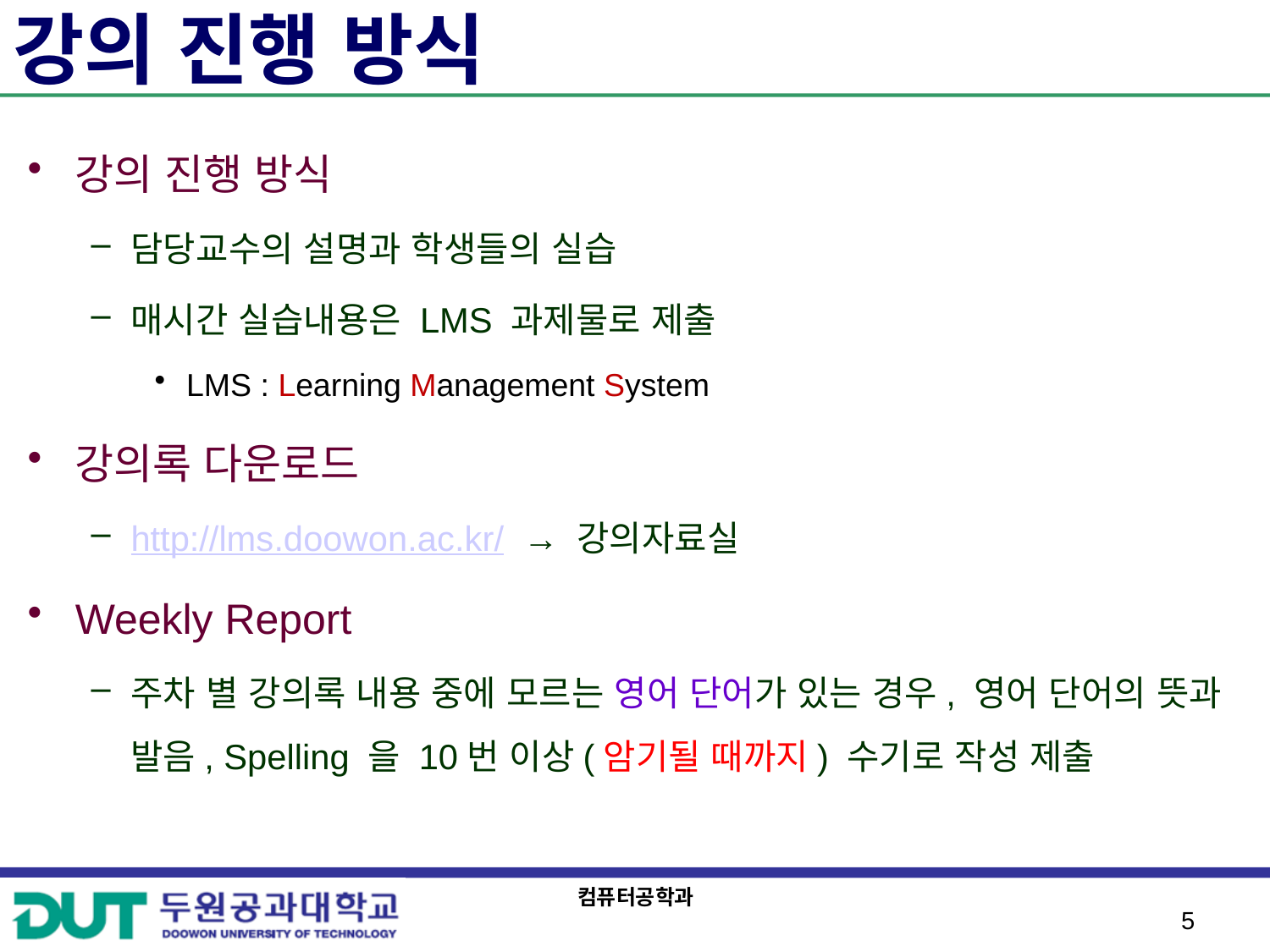

# 강의 진행 방식
강의 진행 방식
담당교수의 설명과 학생들의 실습
매시간 실습내용은 LMS 과제물로 제출
LMS : Learning Management System
강의록 다운로드
http://lms.doowon.ac.kr/  → 강의자료실
Weekly Report
주차 별 강의록 내용 중에 모르는 영어 단어가 있는 경우, 영어 단어의 뜻과 발음, Spelling 을 10번 이상(암기될 때까지) 수기로 작성 제출